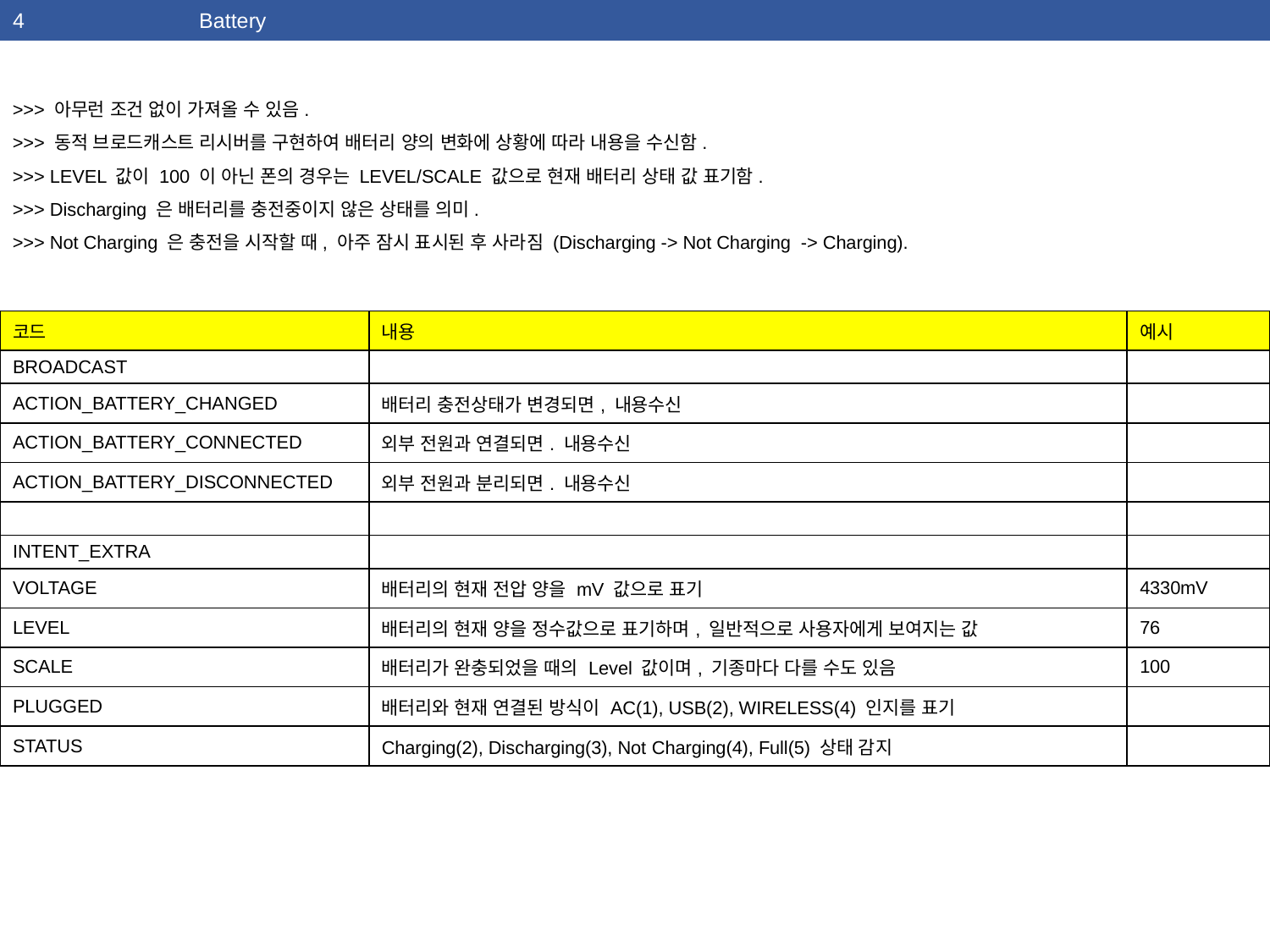

| 4 | Battery |
| --- | --- |
>>> 아무런 조건 없이 가져올 수 있음.
>>> 동적 브로드캐스트 리시버를 구현하여 배터리 양의 변화에 상황에 따라 내용을 수신함.
>>> LEVEL 값이 100 이 아닌 폰의 경우는 LEVEL/SCALE 값으로 현재 배터리 상태 값 표기함.
>>> Discharging 은 배터리를 충전중이지 않은 상태를 의미.
>>> Not Charging 은 충전을 시작할 때, 아주 잠시 표시된 후 사라짐 (Discharging -> Not Charging  -> Charging).
| 코드 | 내용 | 예시 |
| --- | --- | --- |
| BROADCAST |  |  |
| ACTION\_BATTERY\_CHANGED | 배터리 충전상태가 변경되면, 내용수신 |  |
| ACTION\_BATTERY\_CONNECTED | 외부 전원과 연결되면. 내용수신 |  |
| ACTION\_BATTERY\_DISCONNECTED | 외부 전원과 분리되면. 내용수신 |  |
|  |  |  |
| INTENT\_EXTRA |  |  |
| VOLTAGE | 배터리의 현재 전압 양을 mV 값으로 표기 | 4330mV |
| LEVEL | 배터리의 현재 양을 정수값으로 표기하며, 일반적으로 사용자에게 보여지는 값 | 76 |
| SCALE | 배터리가 완충되었을 때의 Level 값이며, 기종마다 다를 수도 있음 | 100 |
| PLUGGED | 배터리와 현재 연결된 방식이 AC(1), USB(2), WIRELESS(4) 인지를 표기 |  |
| STATUS | Charging(2), Discharging(3), Not Charging(4), Full(5) 상태 감지 |  |